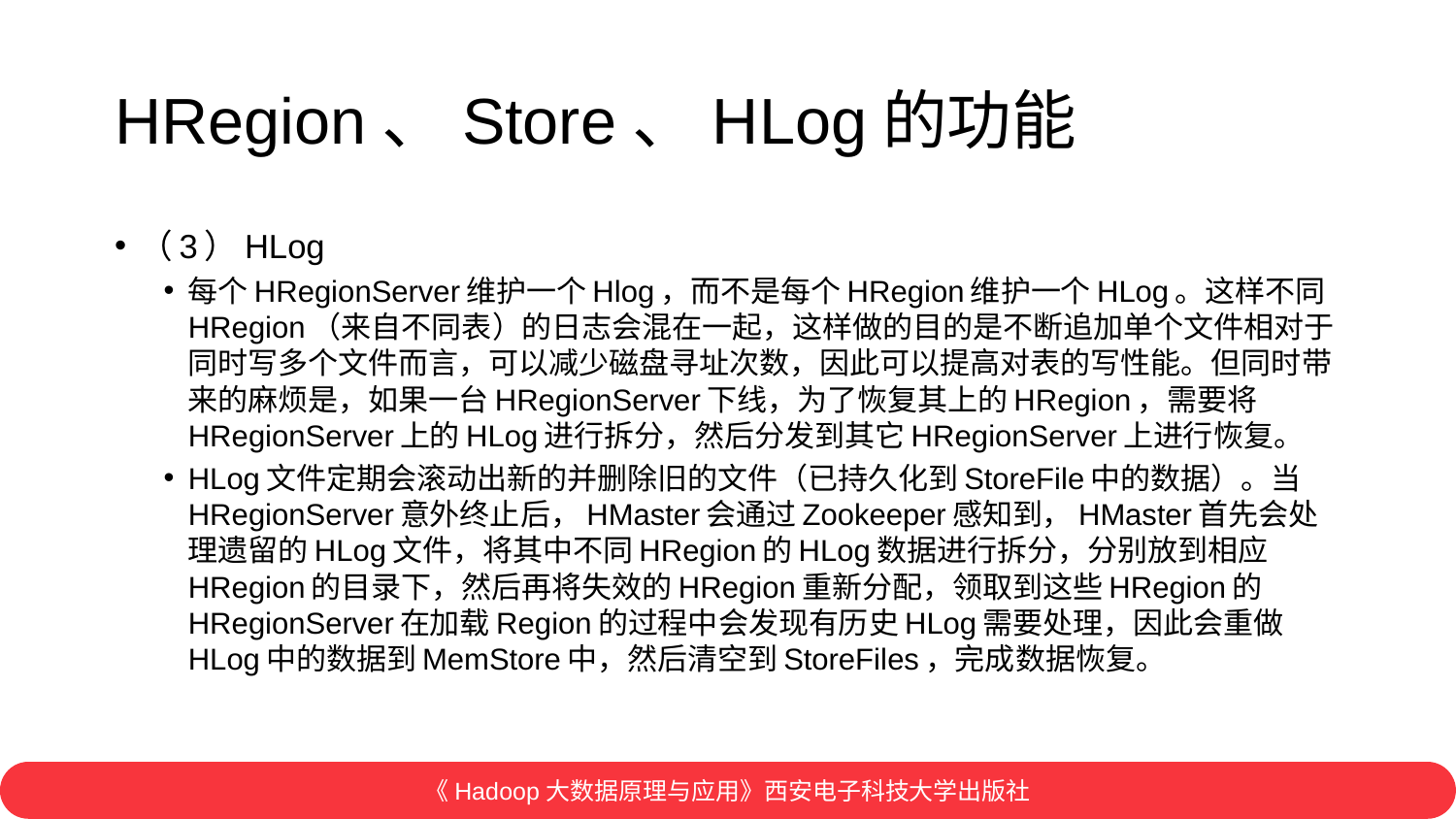

# HRegion、Store、HLog的功能
（3）HLog
每个HRegionServer维护一个Hlog，而不是每个HRegion维护一个HLog。这样不同HRegion（来自不同表）的日志会混在一起，这样做的目的是不断追加单个文件相对于同时写多个文件而言，可以减少磁盘寻址次数，因此可以提高对表的写性能。但同时带来的麻烦是，如果一台HRegionServer下线，为了恢复其上的HRegion，需要将HRegionServer上的HLog进行拆分，然后分发到其它HRegionServer上进行恢复。
HLog文件定期会滚动出新的并删除旧的文件（已持久化到StoreFile中的数据）。当HRegionServer意外终止后，HMaster会通过Zookeeper感知到，HMaster首先会处理遗留的HLog文件，将其中不同HRegion的HLog数据进行拆分，分别放到相应HRegion的目录下，然后再将失效的HRegion重新分配，领取到这些HRegion的HRegionServer在加载Region的过程中会发现有历史HLog需要处理，因此会重做HLog中的数据到MemStore中，然后清空到StoreFiles，完成数据恢复。